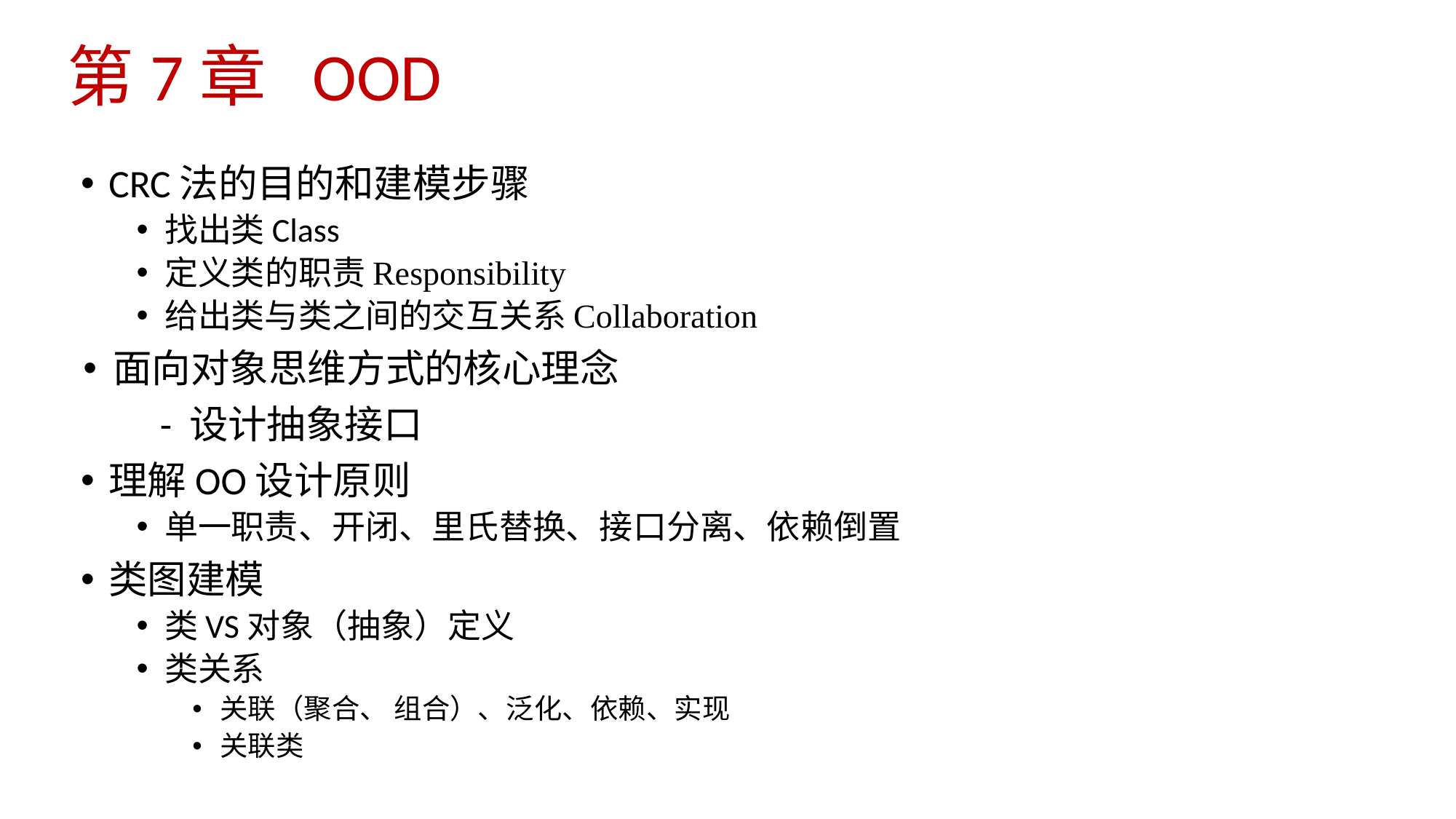

# 第7章  OOD
CRC法的目的和建模步骤
找出类Class
定义类的职责Responsibility
给出类与类之间的交互关系Collaboration
 面向对象思维方式的核心理念
	    - 设计抽象接口
理解OO设计原则
单一职责、开闭、里氏替换、接口分离、依赖倒置
类图建模
类VS对象（抽象）定义
类关系
关联（聚合、 组合）、泛化、依赖、实现
关联类